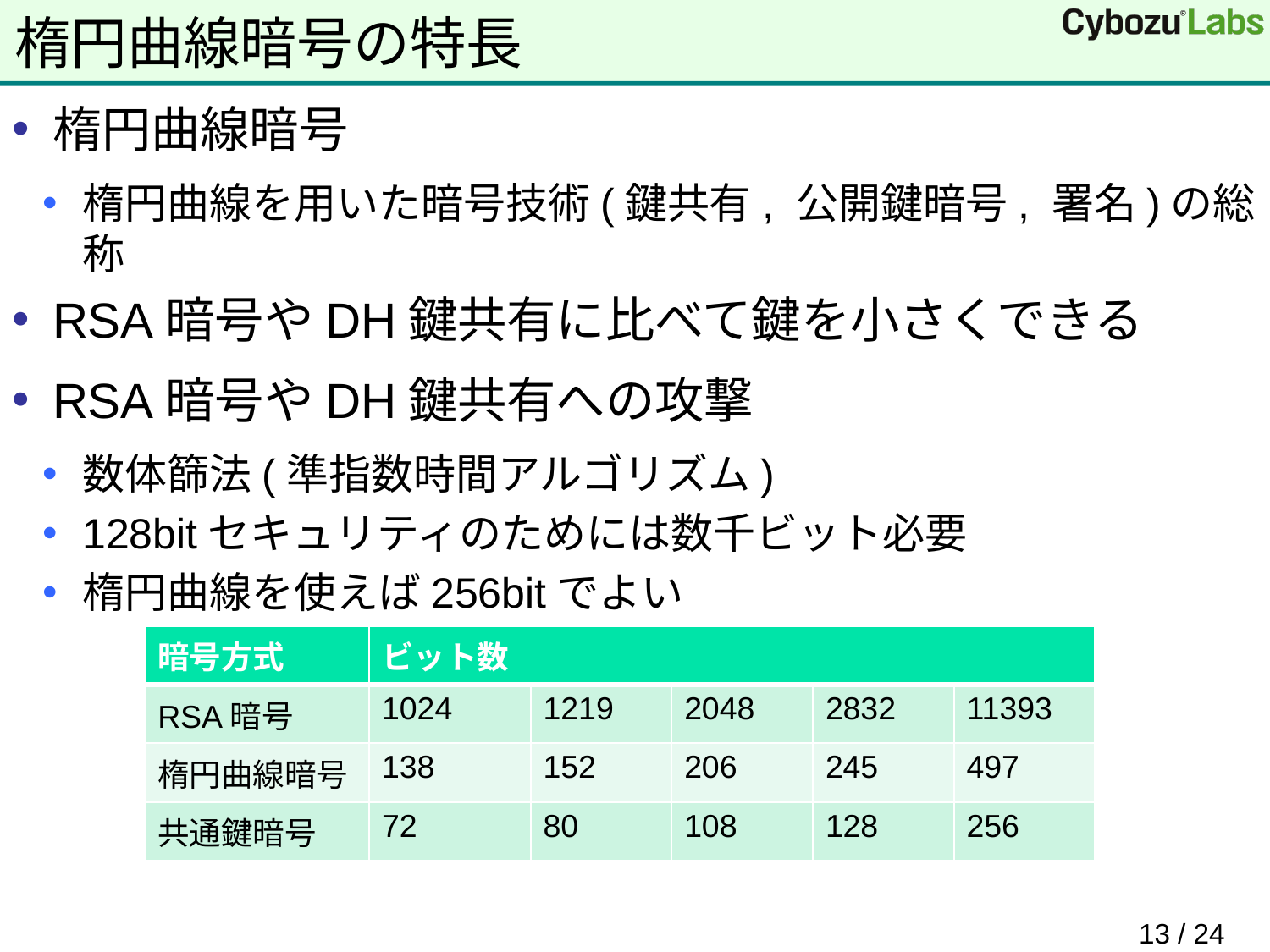

# 楕円曲線暗号の特長
楕円曲線暗号
楕円曲線を用いた暗号技術(鍵共有, 公開鍵暗号, 署名)の総称
RSA暗号やDH鍵共有に比べて鍵を小さくできる
RSA暗号やDH鍵共有への攻撃
数体篩法(準指数時間アルゴリズム)
128bitセキュリティのためには数千ビット必要
楕円曲線を使えば256bitでよい
| 暗号方式 | ビット数 |  |  |  |  |
| --- | --- | --- | --- | --- | --- |
| RSA暗号 | 1024 | 1219 | 2048 | 2832 | 11393 |
| 楕円曲線暗号 | 138 | 152 | 206 | 245 | 497 |
| 共通鍵暗号 | 72 | 80 | 108 | 128 | 256 |
    13 / 24